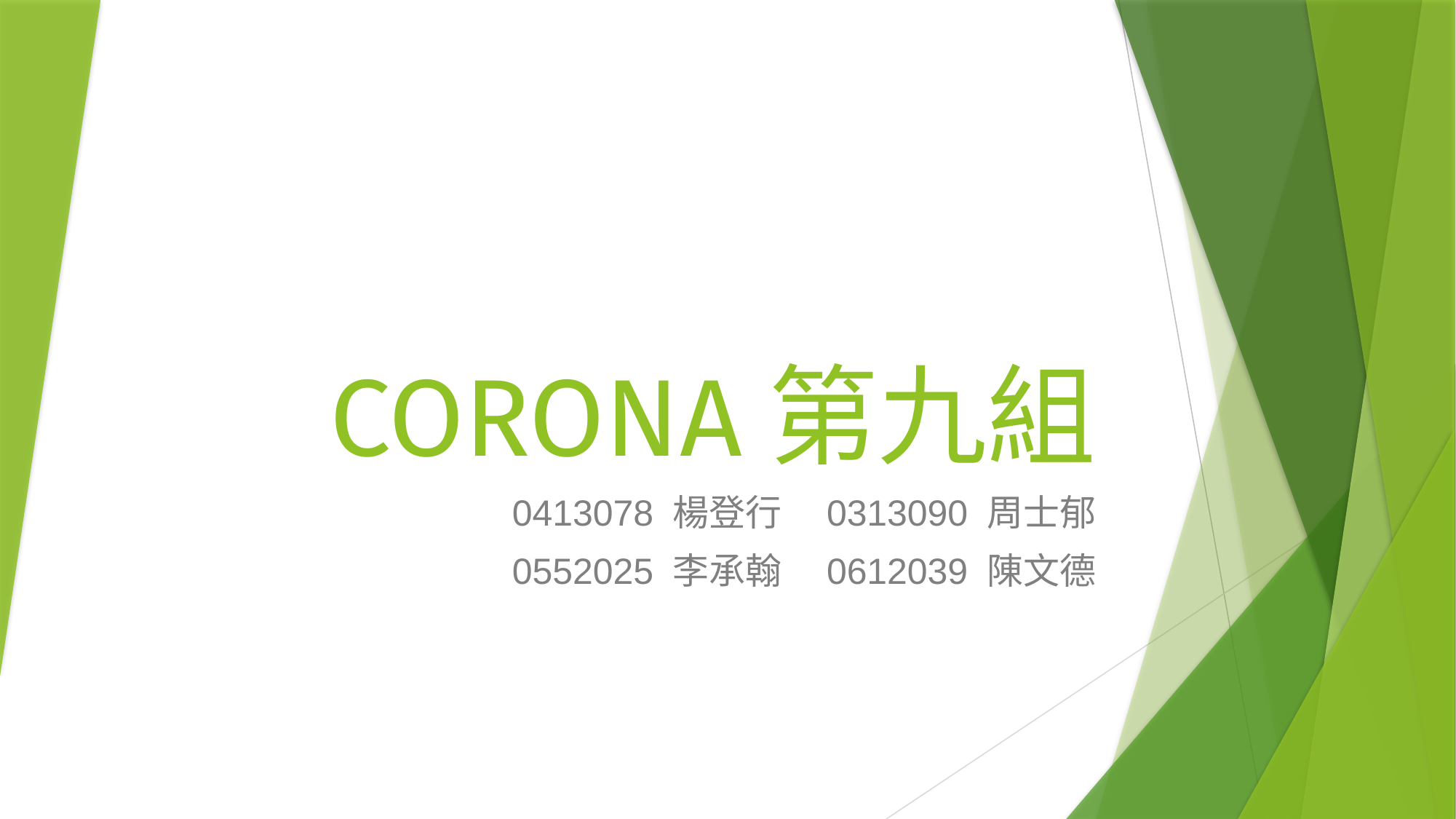

# CORONA第九組
0413078 楊登行　0313090 周士郁
0552025 李承翰　0612039 陳文德